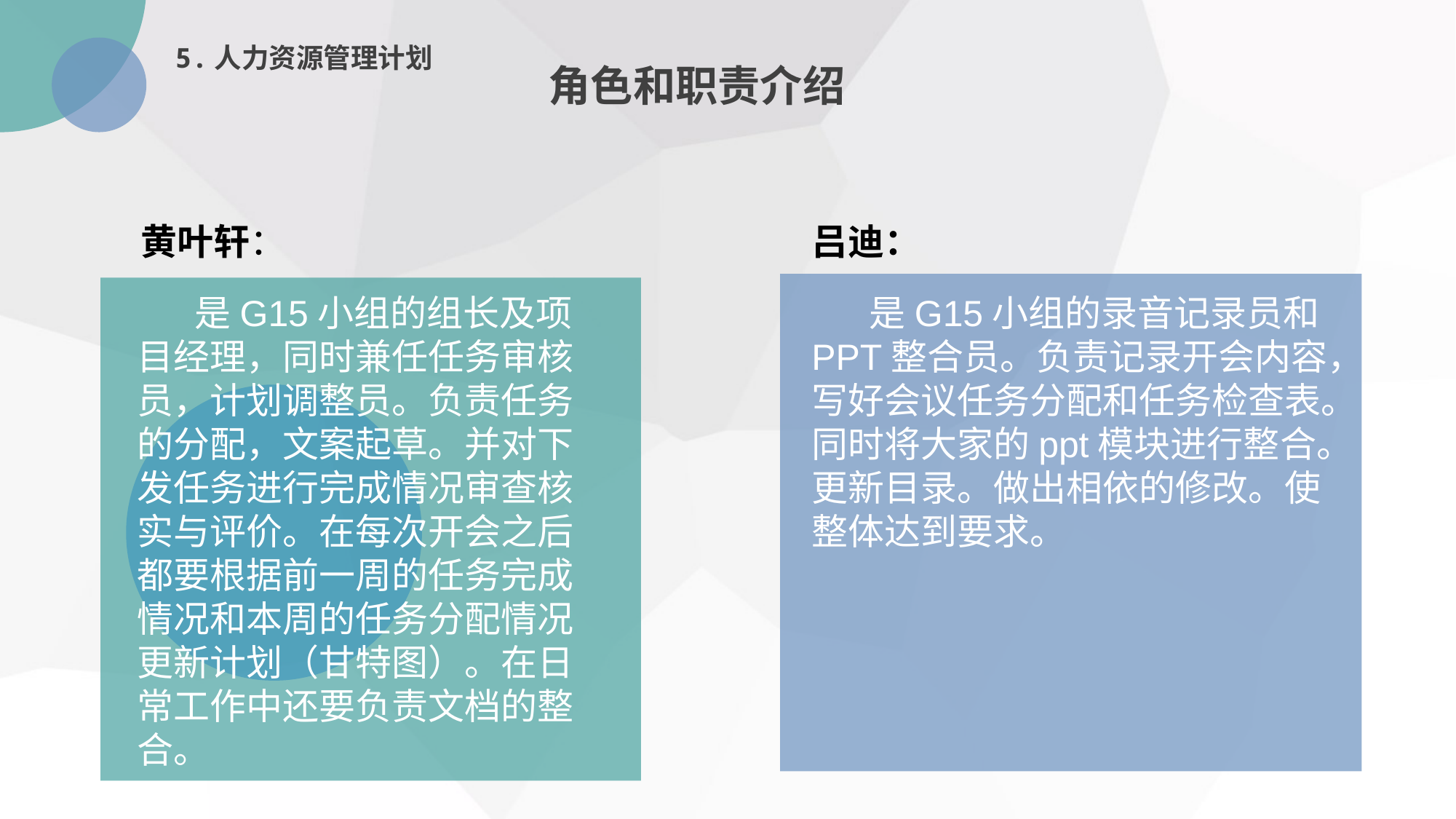

5.人力资源管理计划

角色和职责介绍
吕迪：
黄叶轩：

      是G15小组的组长及项目经理，同时兼任任务审核员，计划调整员。负责任务的分配，文案起草。并对下发任务进行完成情况审查核实与评价。在每次开会之后都要根据前一周的任务完成情况和本周的任务分配情况更新计划（甘特图）。在日常工作中还要负责文档的整合。
      是G15小组的录音记录员和PPT整合员。负责记录开会内容，写好会议任务分配和任务检查表。同时将大家的ppt模块进行整合。更新目录。做出相依的修改。使整体达到要求。